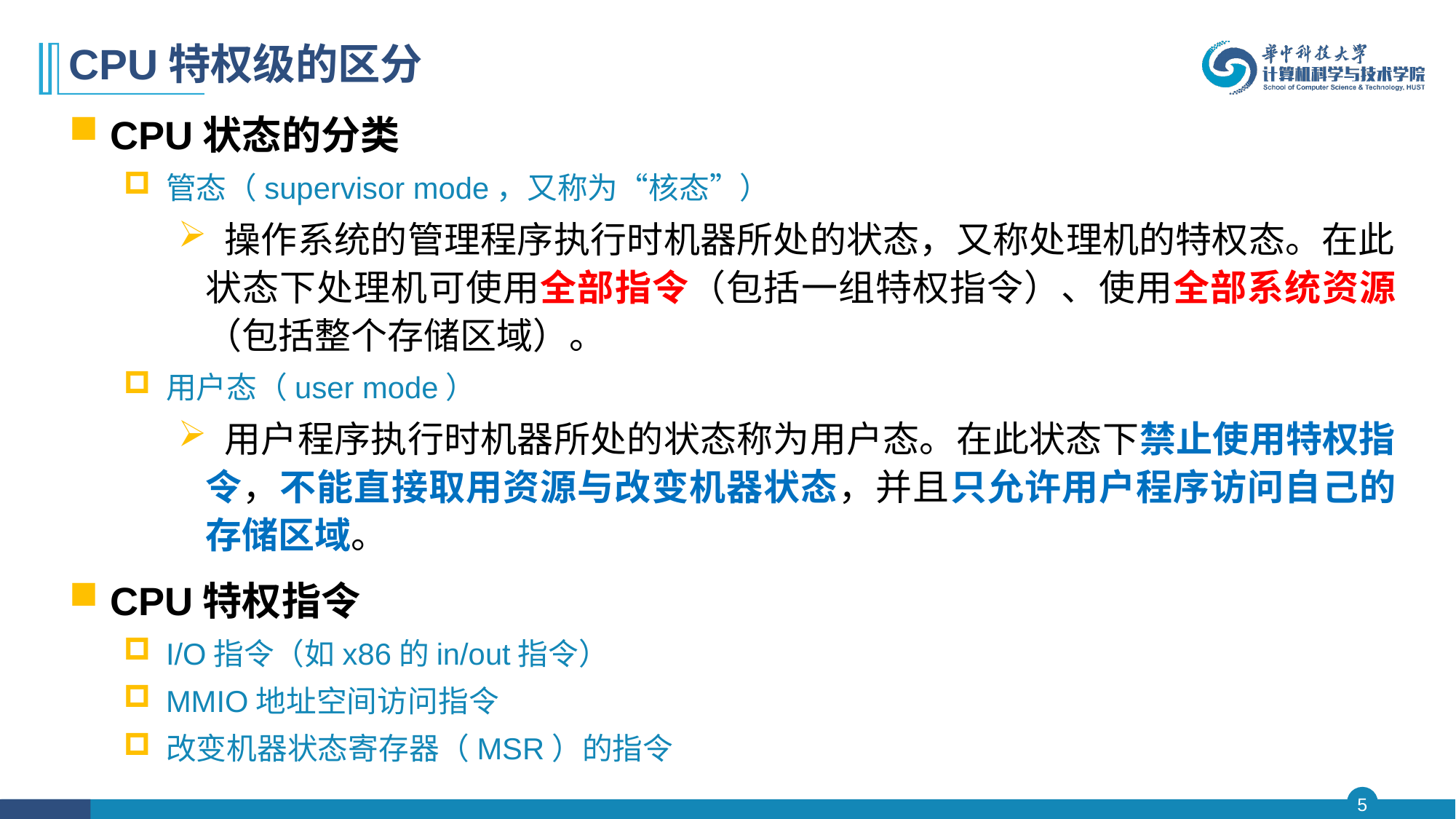

# CPU特权级的区分
CPU状态的分类
管态（supervisor mode，又称为“核态”）
 操作系统的管理程序执行时机器所处的状态，又称处理机的特权态。在此状态下处理机可使用全部指令（包括一组特权指令）、使用全部系统资源（包括整个存储区域）。
用户态（user mode）
 用户程序执行时机器所处的状态称为用户态。在此状态下禁止使用特权指令，不能直接取用资源与改变机器状态，并且只允许用户程序访问自己的存储区域。
CPU特权指令
I/O指令（如x86的in/out指令）
MMIO地址空间访问指令
改变机器状态寄存器（MSR）的指令